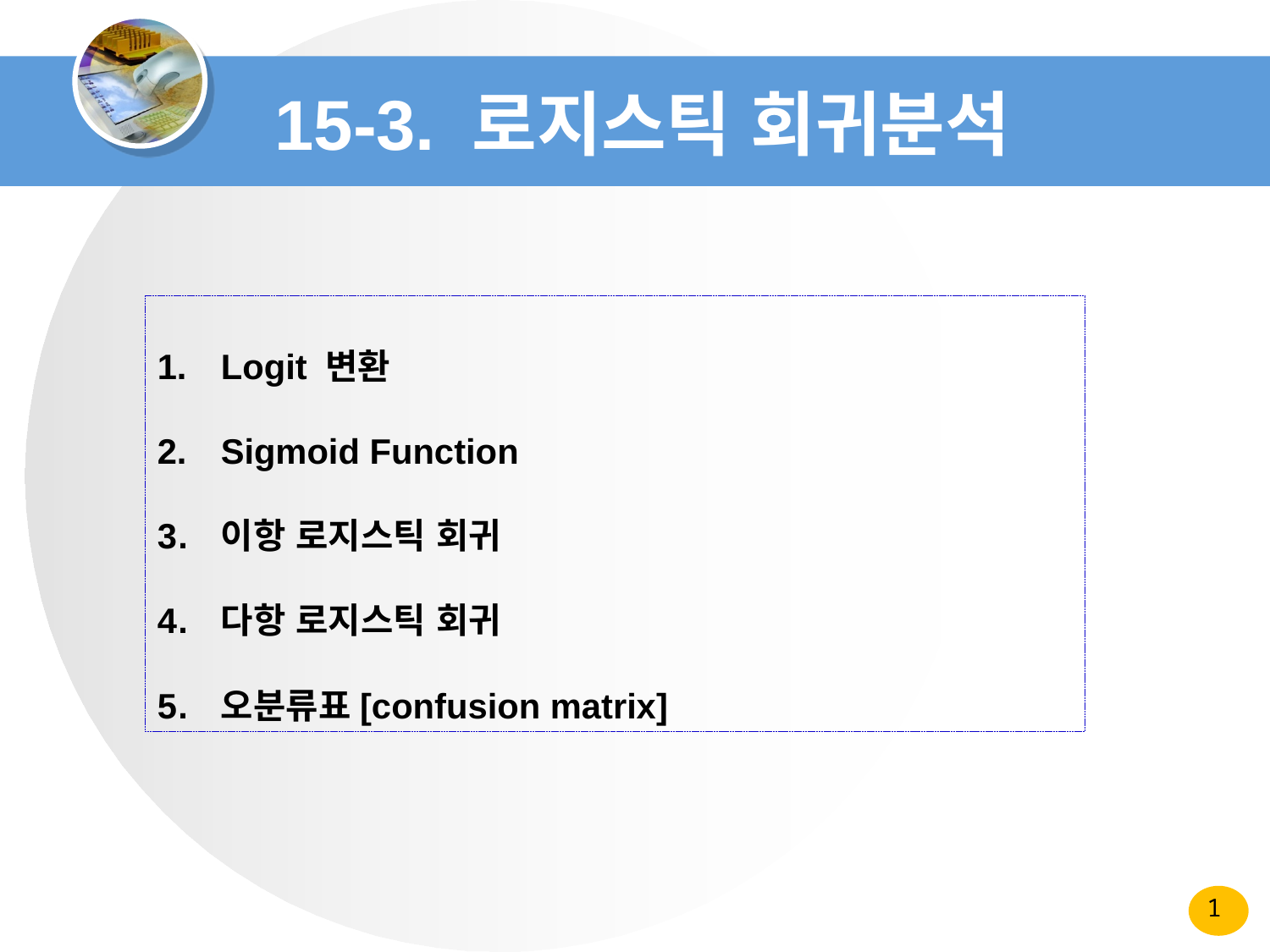

# 15-3. 로지스틱 회귀분석
Logit 변환
Sigmoid Function
이항 로지스틱 회귀
다항 로지스틱 회귀
오분류표[confusion matrix]
1